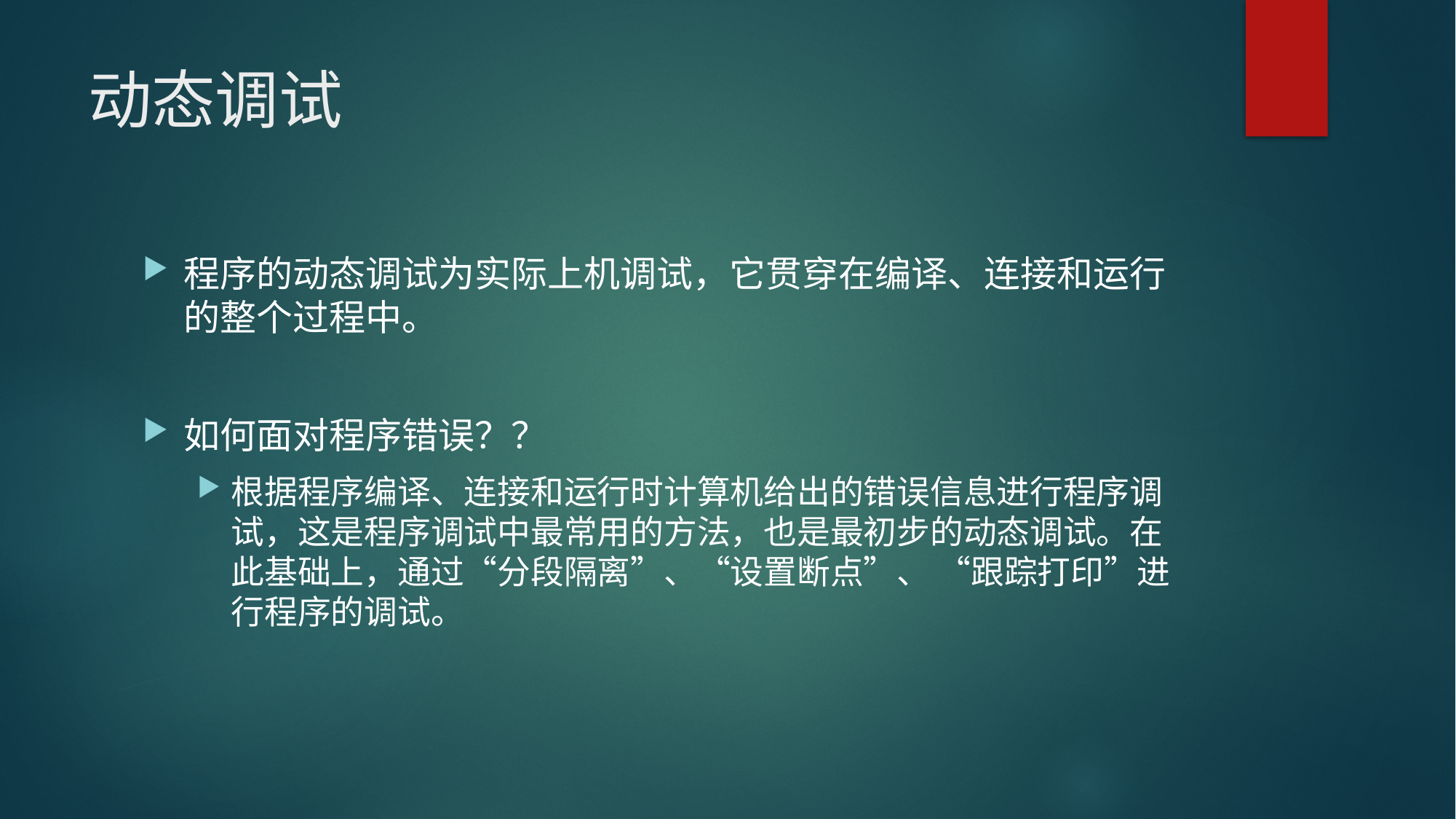

# 动态调试
程序的动态调试为实际上机调试，它贯穿在编译、连接和运行的整个过程中。

如何面对程序错误？？
根据程序编译、连接和运行时计算机给出的错误信息进行程序调试，这是程序调试中最常用的方法，也是最初步的动态调试。在此基础上，通过“分段隔离”、“设置断点”、 “跟踪打印”进行程序的调试。